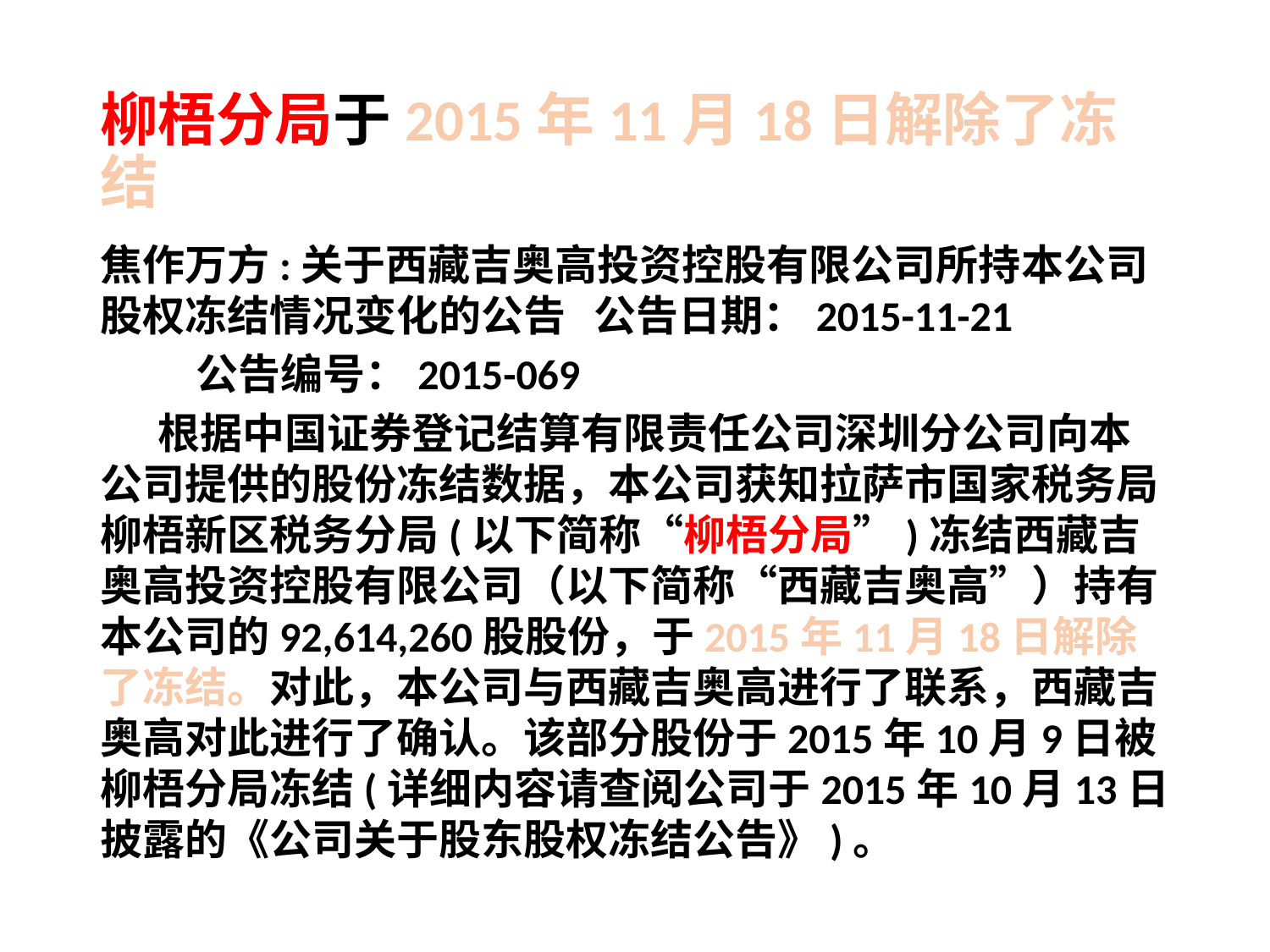

# 柳梧分局于2015年11月18日解除了冻结
焦作万方:关于西藏吉奥高投资控股有限公司所持本公司股权冻结情况变化的公告   公告日期：2015-11-21
         公告编号：2015-069
     根据中国证券登记结算有限责任公司深圳分公司向本公司提供的股份冻结数据，本公司获知拉萨市国家税务局柳梧新区税务分局(以下简称“柳梧分局”)冻结西藏吉奥高投资控股有限公司（以下简称“西藏吉奥高”）持有本公司的92,614,260股股份，于2015年11月18日解除了冻结。对此，本公司与西藏吉奥高进行了联系，西藏吉奥高对此进行了确认。该部分股份于2015年10月9日被柳梧分局冻结(详细内容请查阅公司于2015年10月13日披露的《公司关于股东股权冻结公告》)。